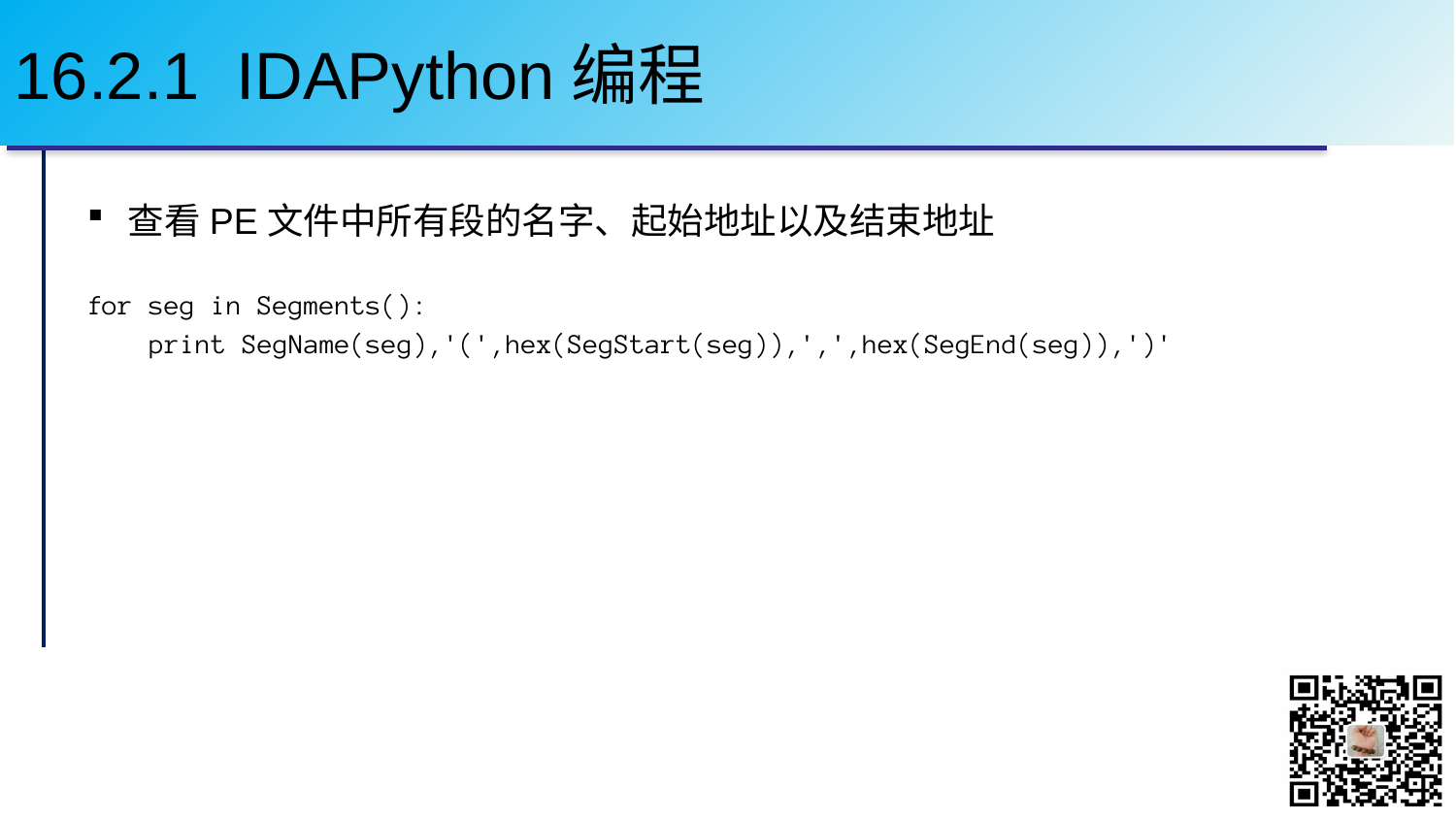

# 16.2.1  IDAPython编程
查看PE文件中所有段的名字、起始地址以及结束地址

for seg in Segments():
    print SegName(seg),'(',hex(SegStart(seg)),',',hex(SegEnd(seg)),')'